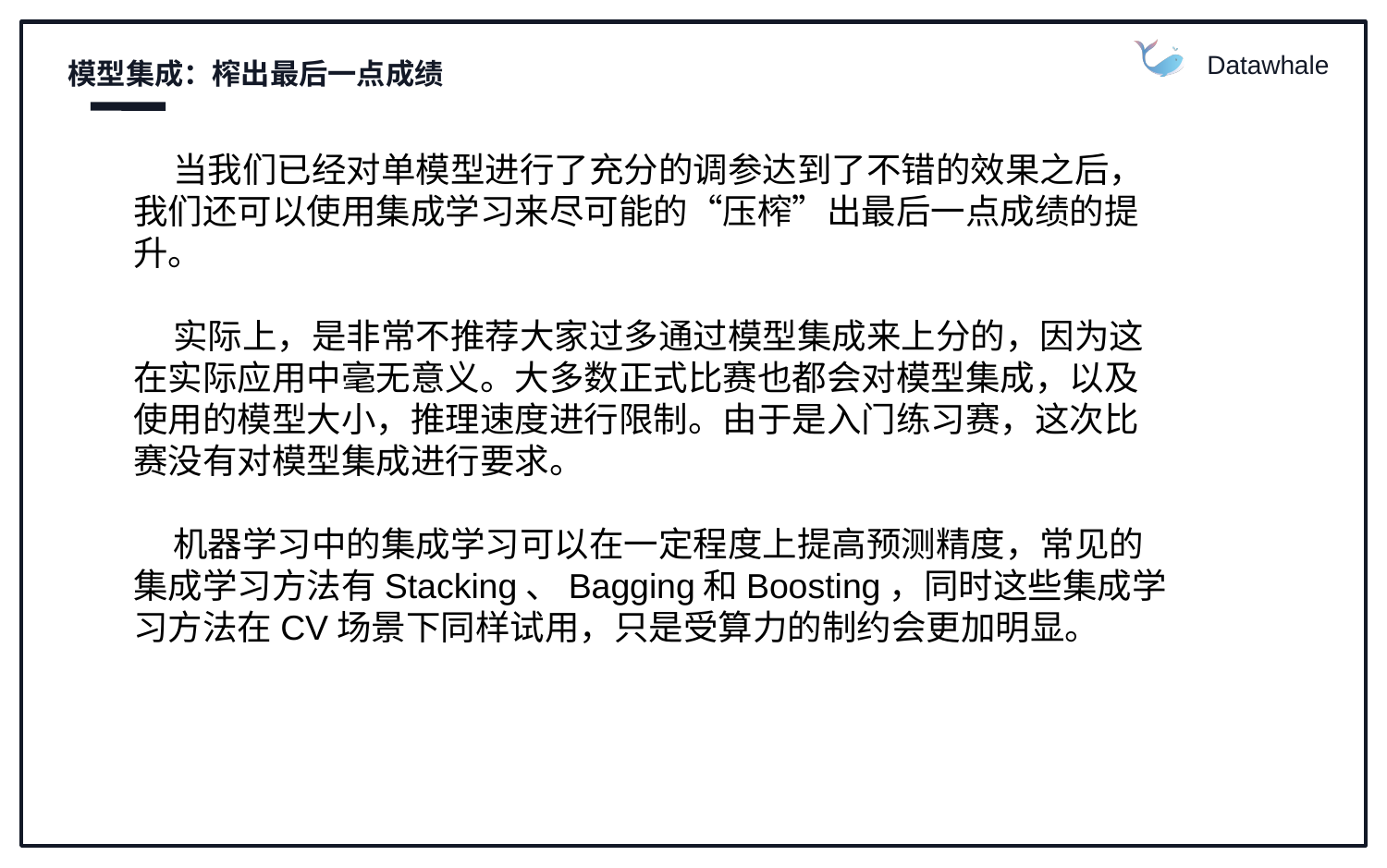

Datawhale

模型集成：榨出最后一点成绩

    当我们已经对单模型进行了充分的调参达到了不错的效果之后，我们还可以使用集成学习来尽可能的“压榨”出最后一点成绩的提升。

    实际上，是非常不推荐大家过多通过模型集成来上分的，因为这在实际应用中毫无意义。大多数正式比赛也都会对模型集成，以及使用的模型大小，推理速度进行限制。由于是入门练习赛，这次比赛没有对模型集成进行要求。

    机器学习中的集成学习可以在一定程度上提高预测精度，常见的集成学习方法有Stacking、Bagging和Boosting，同时这些集成学习方法在CV场景下同样试用，只是受算力的制约会更加明显。